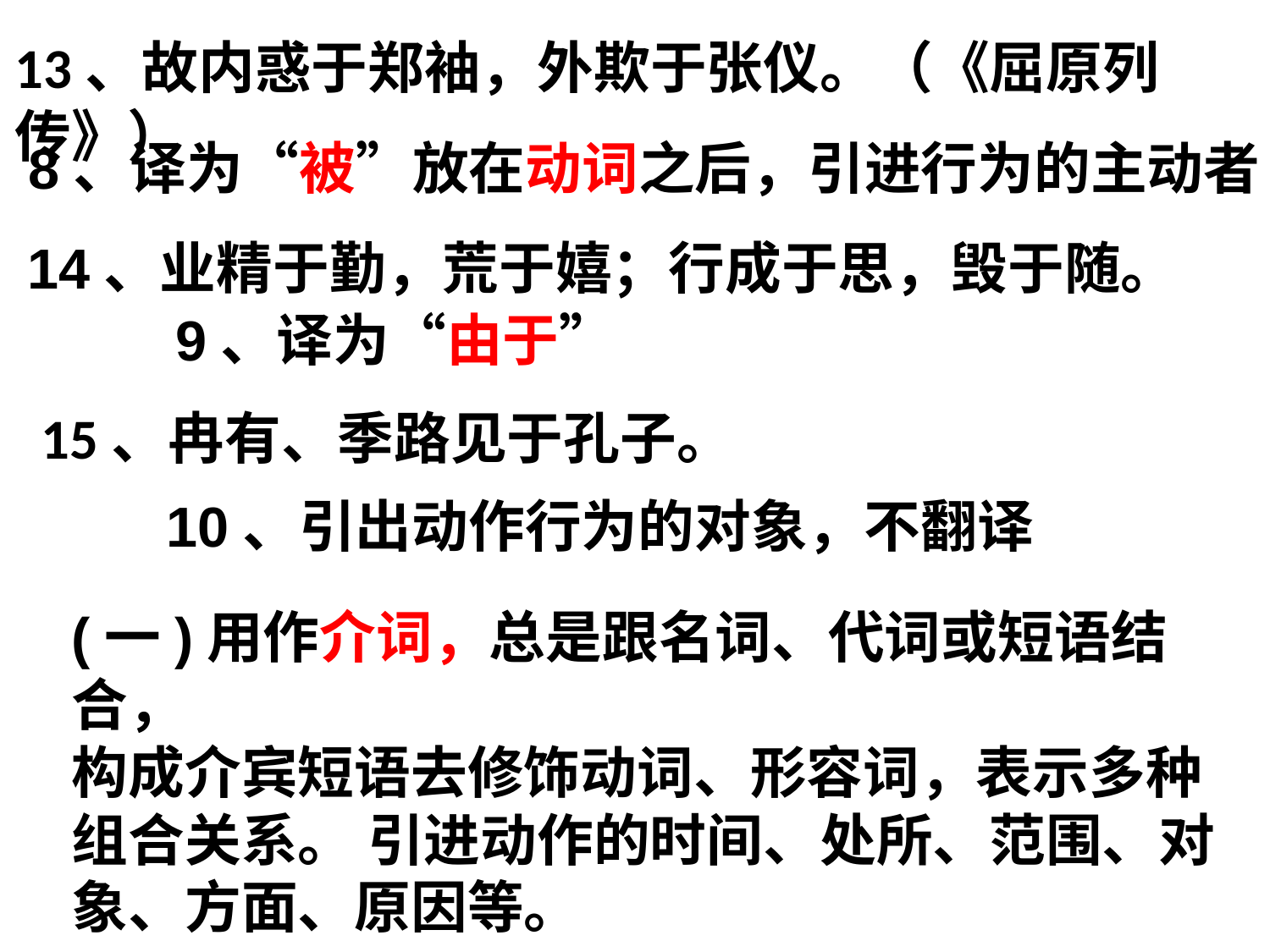

13、故内惑于郑袖，外欺于张仪。（《屈原列传》）
8、译为“被”放在动词之后，引进行为的主动者
14、业精于勤，荒于嬉；行成于思，毁于随。
9、译为“由于”
15、冉有、季路见于孔子。
10、引出动作行为的对象，不翻译
(一)用作介词，总是跟名词、代词或短语结合，
构成介宾短语去修饰动词、形容词，表示多种组合关系。 引进动作的时间、处所、范围、对象、方面、原因等。